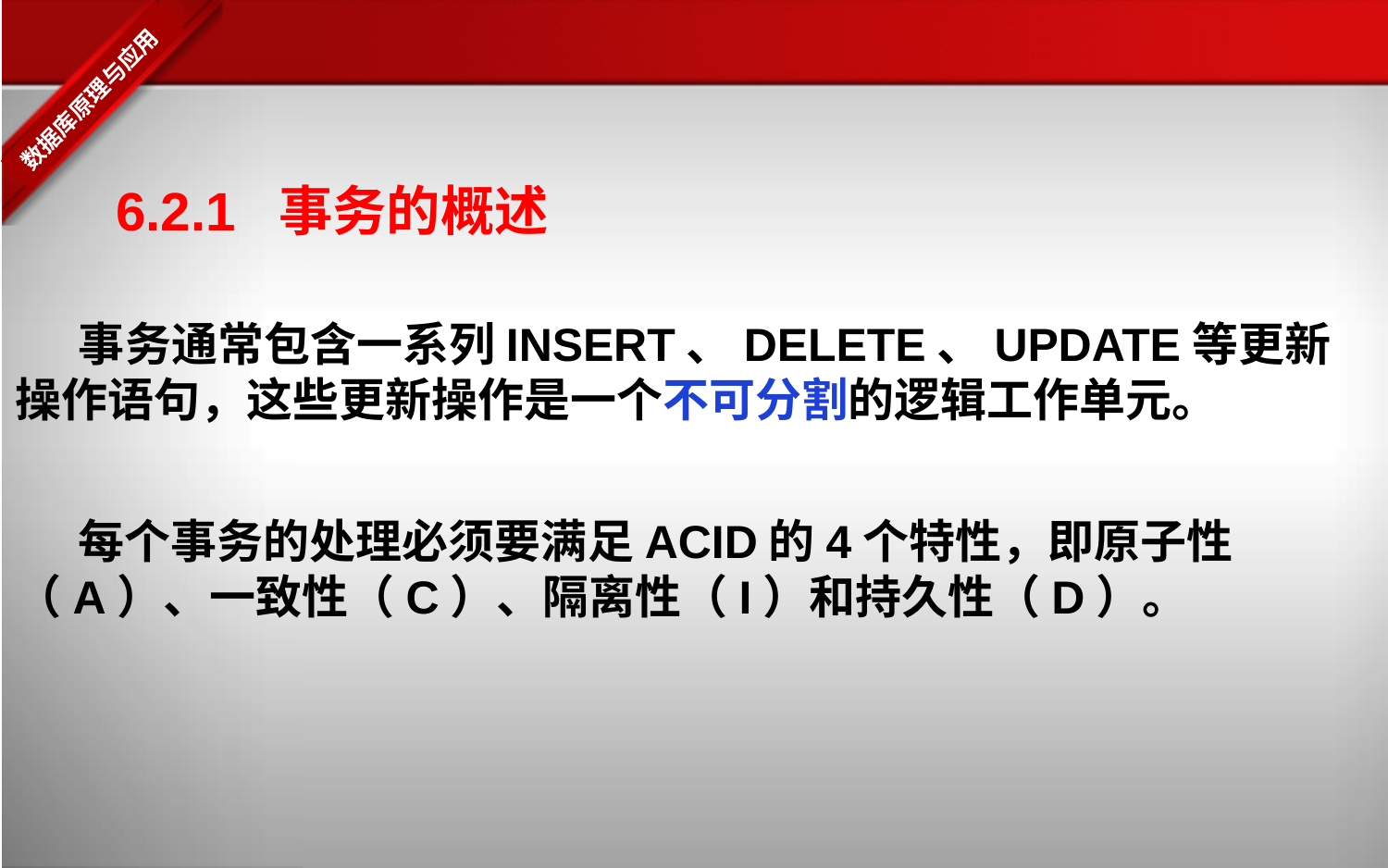

6.2.1  事务的概述
     事务通常包含一系列INSERT、DELETE、UPDATE等更新操作语句，这些更新操作是一个不可分割的逻辑工作单元。
     每个事务的处理必须要满足ACID的4个特性，即原子性（A）、一致性（C）、隔离性（I）和持久性（D）。